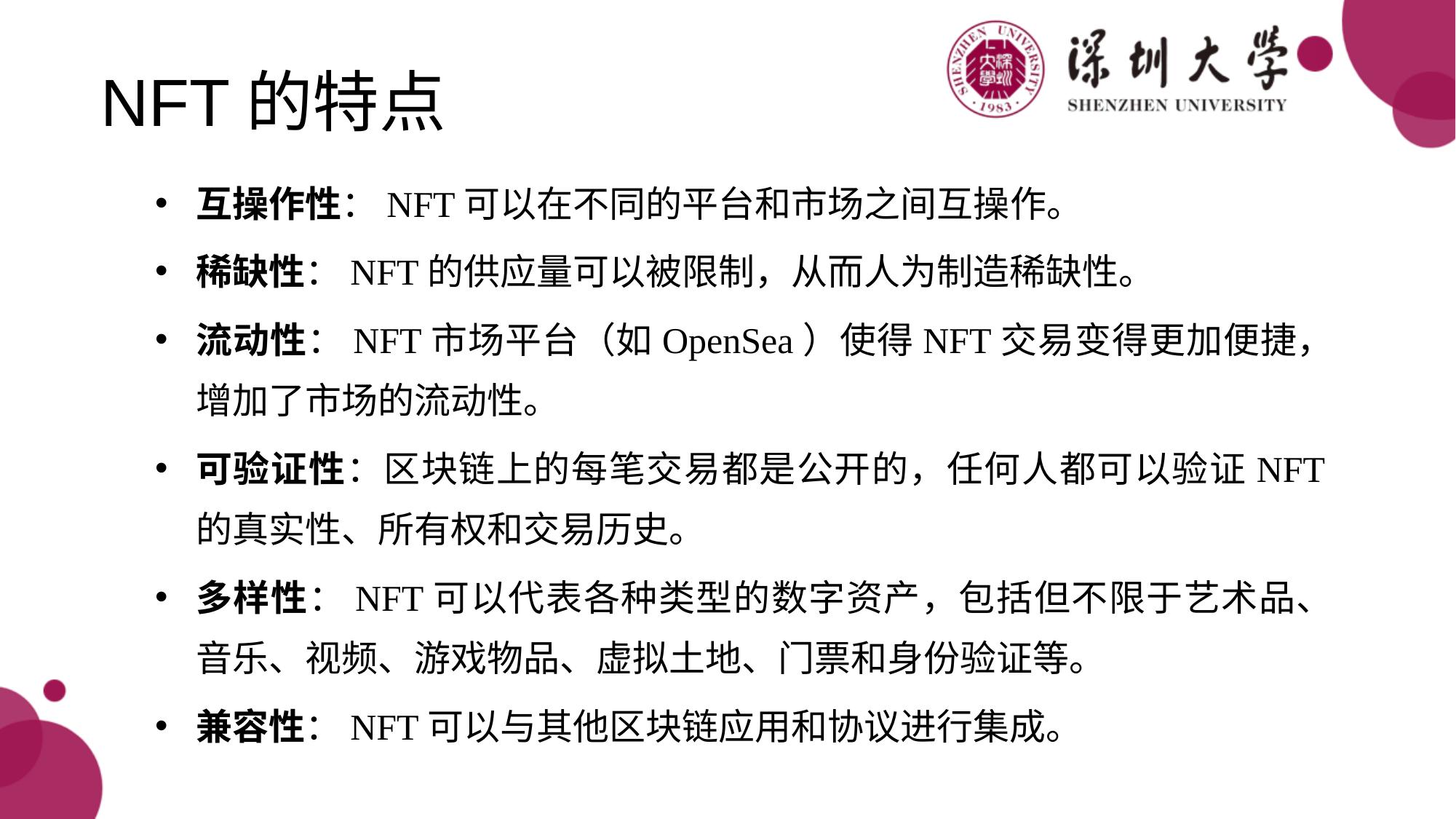

# NFT的特点
互操作性：NFT可以在不同的平台和市场之间互操作。
稀缺性：NFT的供应量可以被限制，从而人为制造稀缺性。
流动性：NFT市场平台（如OpenSea）使得NFT交易变得更加便捷，增加了市场的流动性。
可验证性：区块链上的每笔交易都是公开的，任何人都可以验证NFT的真实性、所有权和交易历史。
多样性：NFT可以代表各种类型的数字资产，包括但不限于艺术品、音乐、视频、游戏物品、虚拟土地、门票和身份验证等。
兼容性：NFT可以与其他区块链应用和协议进行集成。